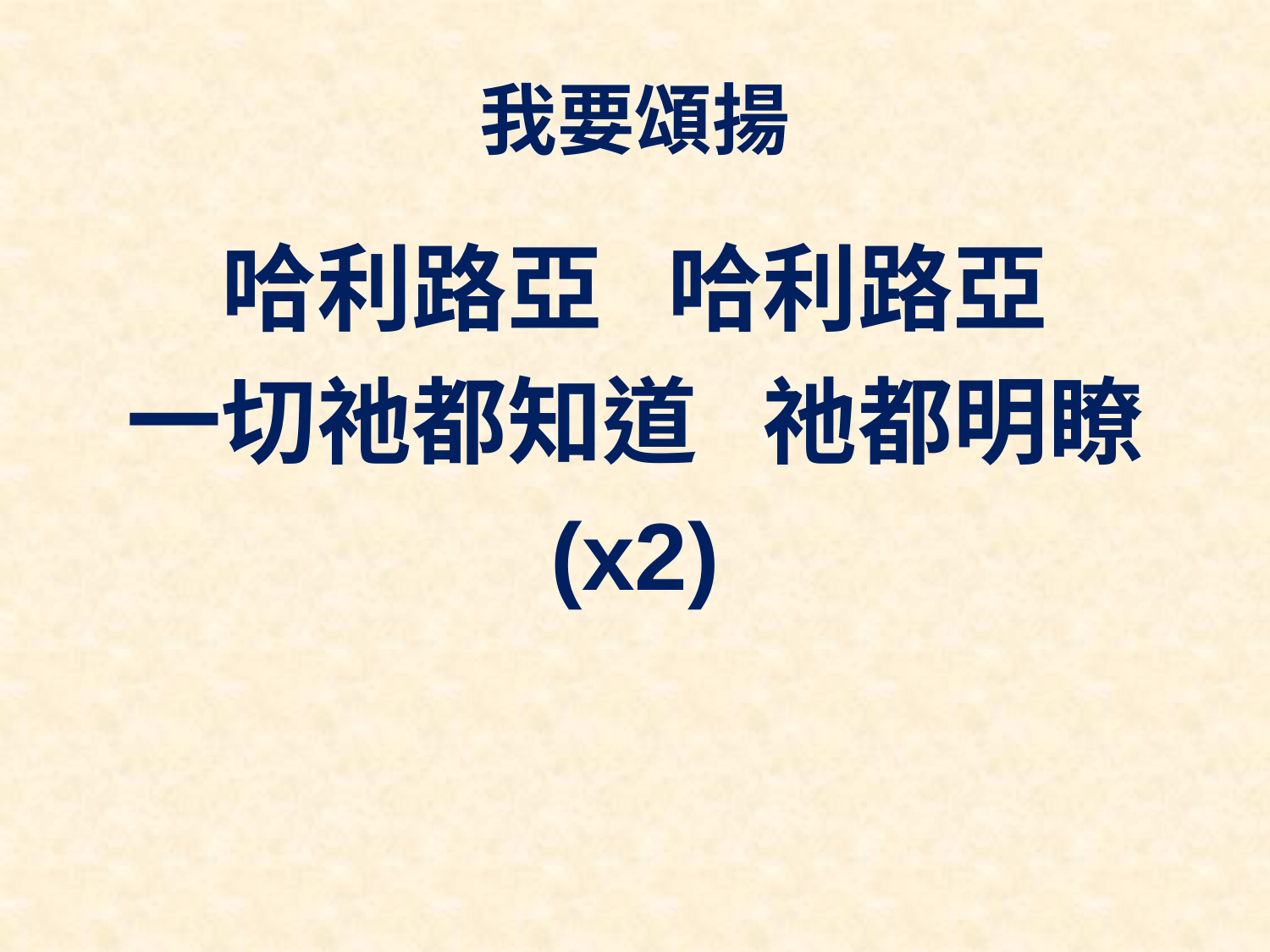

# 我要頌揚
哈利路亞   哈利路亞
一切祂都知道   祂都明瞭
(x2)